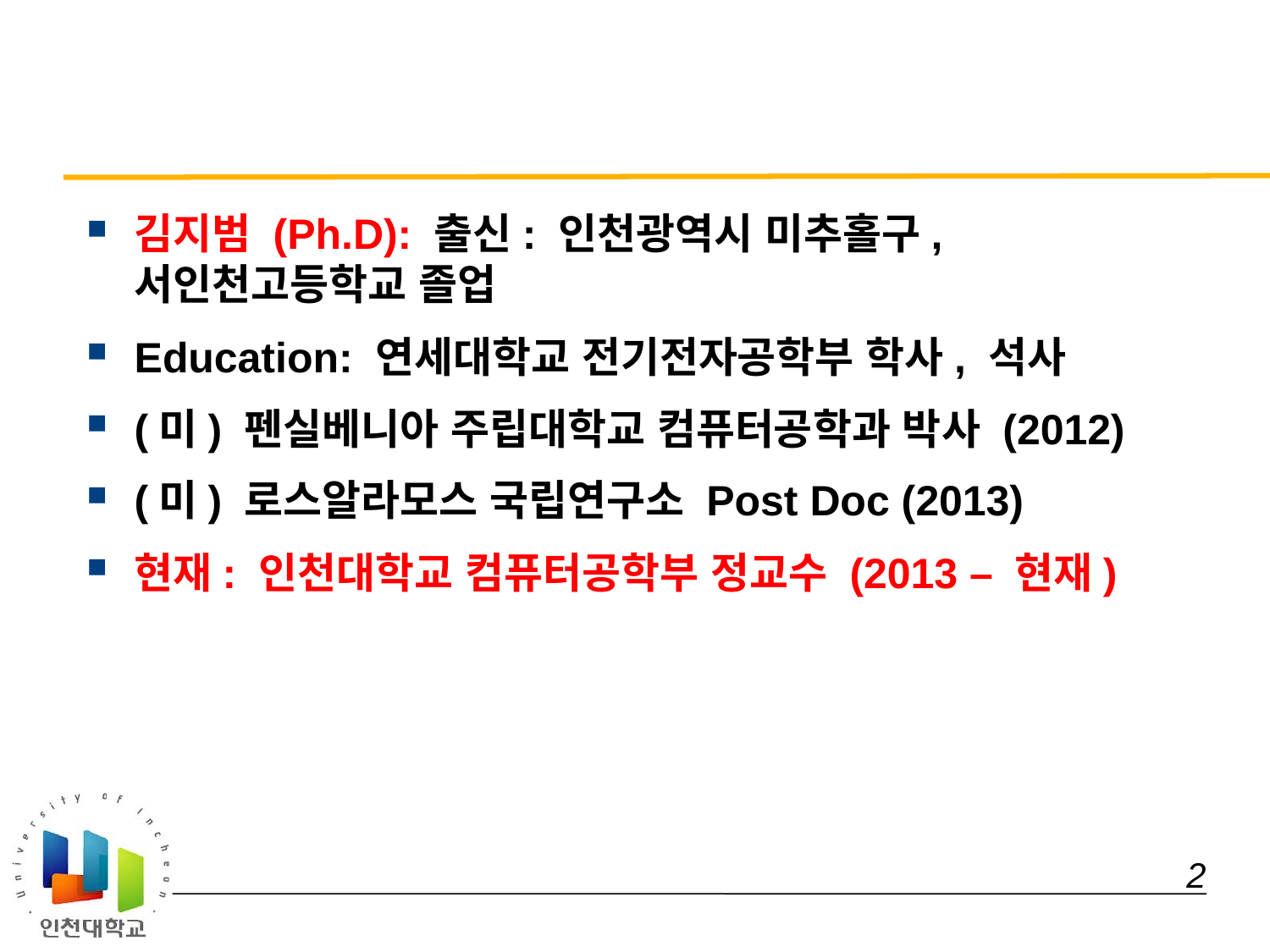

#
김지범 (Ph.D): 출신: 인천광역시 미추홀구, 서인천고등학교 졸업
Education: 연세대학교 전기전자공학부 학사, 석사
(미) 펜실베니아 주립대학교 컴퓨터공학과 박사 (2012)
(미) 로스알라모스 국립연구소 Post Doc (2013)
현재: 인천대학교 컴퓨터공학부 정교수 (2013 – 현재)
 2